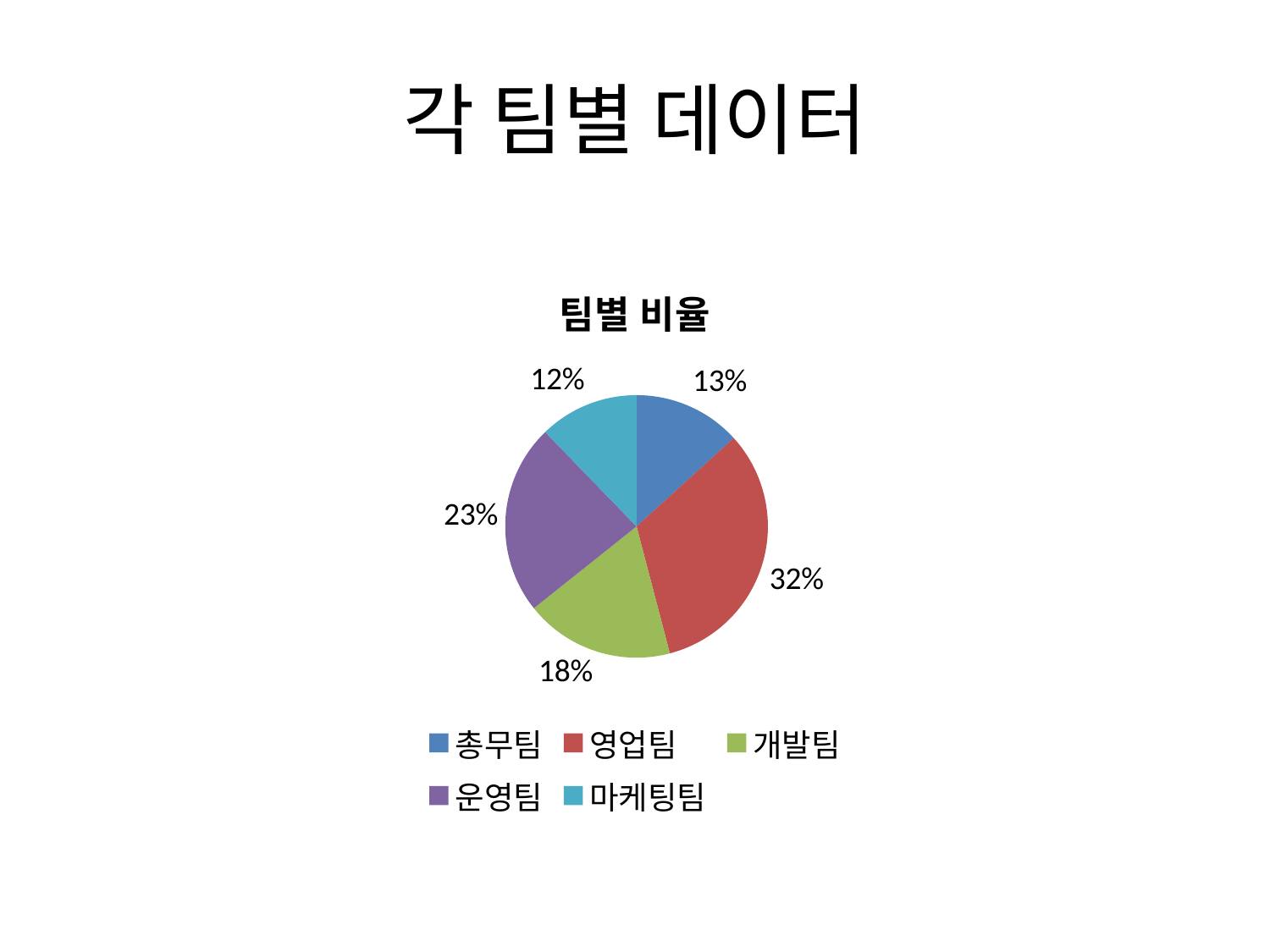

# 각 팀별 데이터

### Chart

| Category | 팀별 비율 |
|---|---|
| 총무팀 | 13.0 |
| 영업팀 | 32.0 |
| 개발팀 | 18.0 |
| 운영팀 | 23.0 |
| 마케팅팀 | 12.0 |